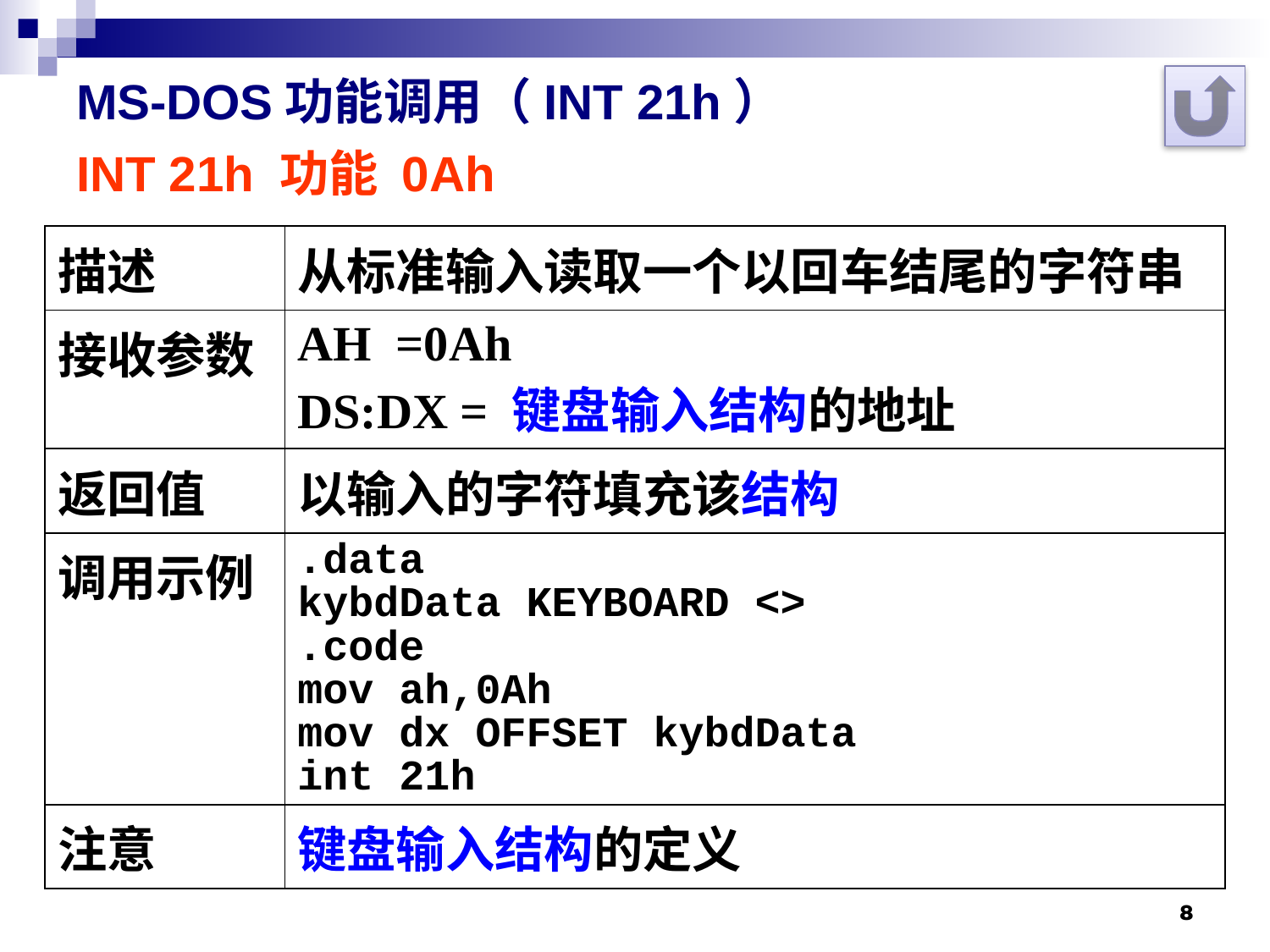

# MS-DOS功能调用（INT 21h）

INT 21h 功能 0Ah
| 描述 | 从标准输入读取一个以回车结尾的字符串 |
| --- | --- |
| 接收参数 | AH =0Ah DS:DX = 键盘输入结构的地址 |
| 返回值 | 以输入的字符填充该结构 |
| 调用示例 | .data kybdData KEYBOARD <> .code mov ah,0Ah mov dx OFFSET kybdData int 21h |
| 注意 | 键盘输入结构的定义 |
8